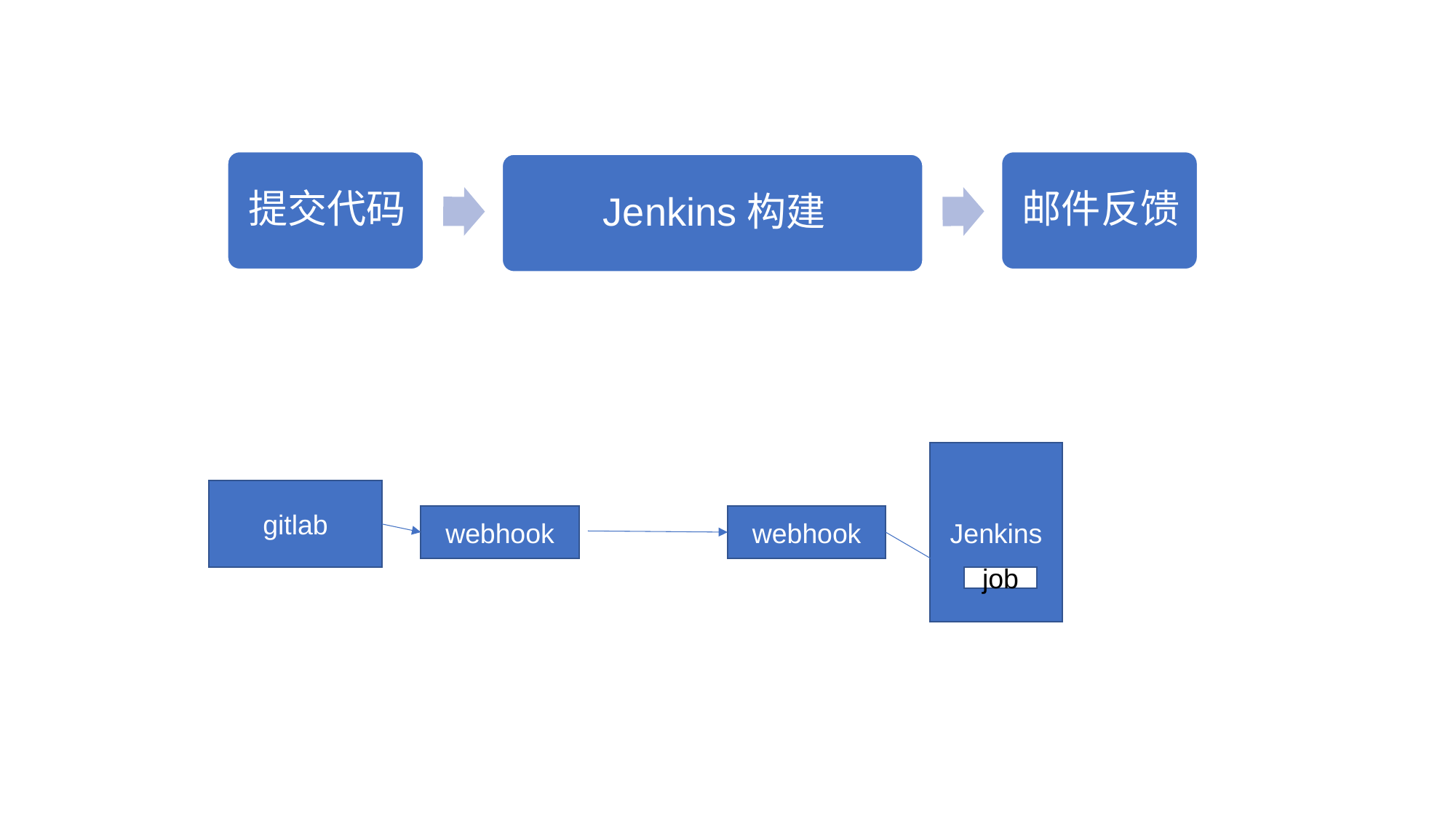

提交代码

Jenkins构建

邮件反馈
Jenkins
gitlab
webhook
webhook
job